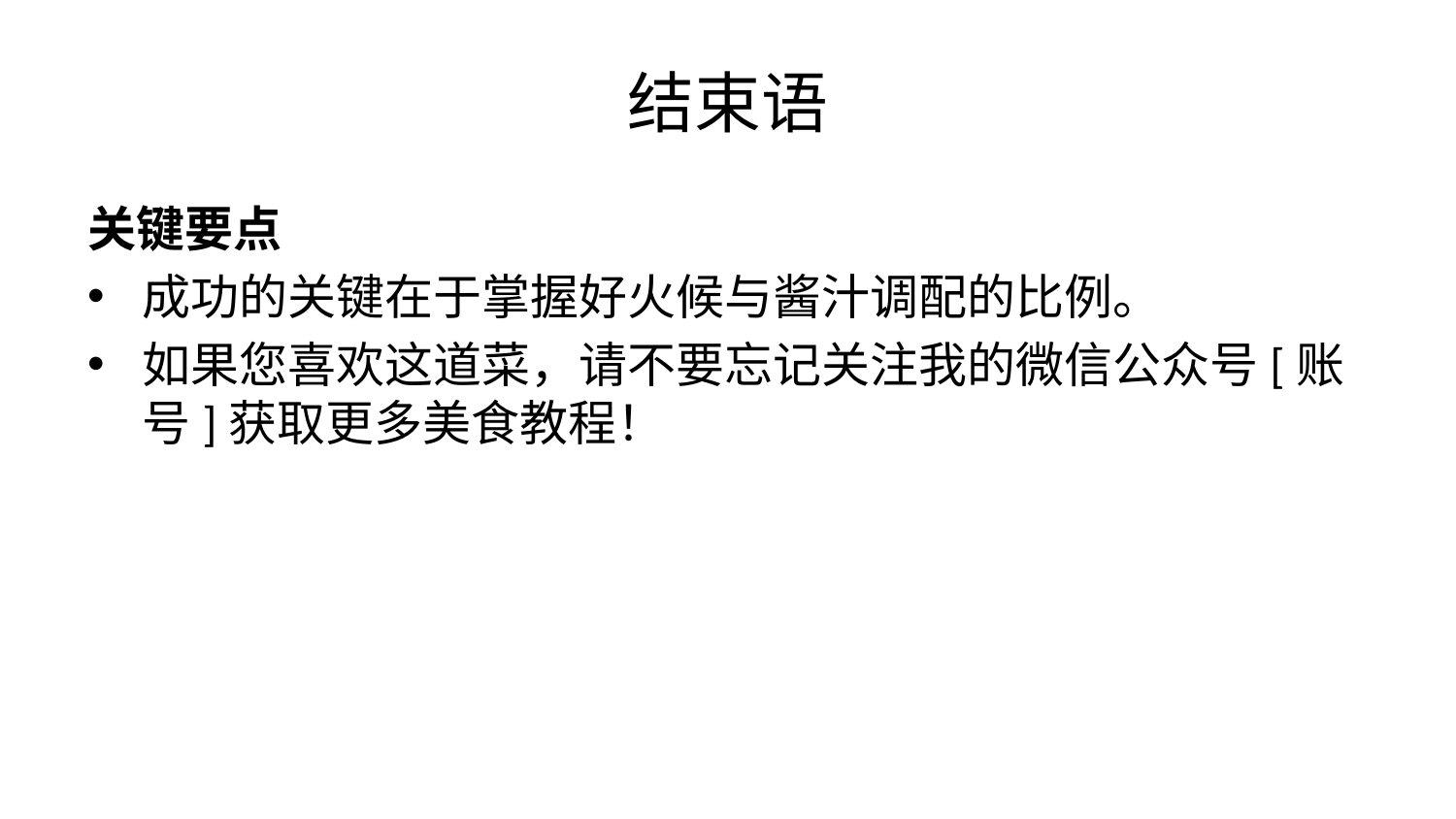

# 结束语
关键要点
成功的关键在于掌握好火候与酱汁调配的比例。
如果您喜欢这道菜，请不要忘记关注我的微信公众号[账号]获取更多美食教程！